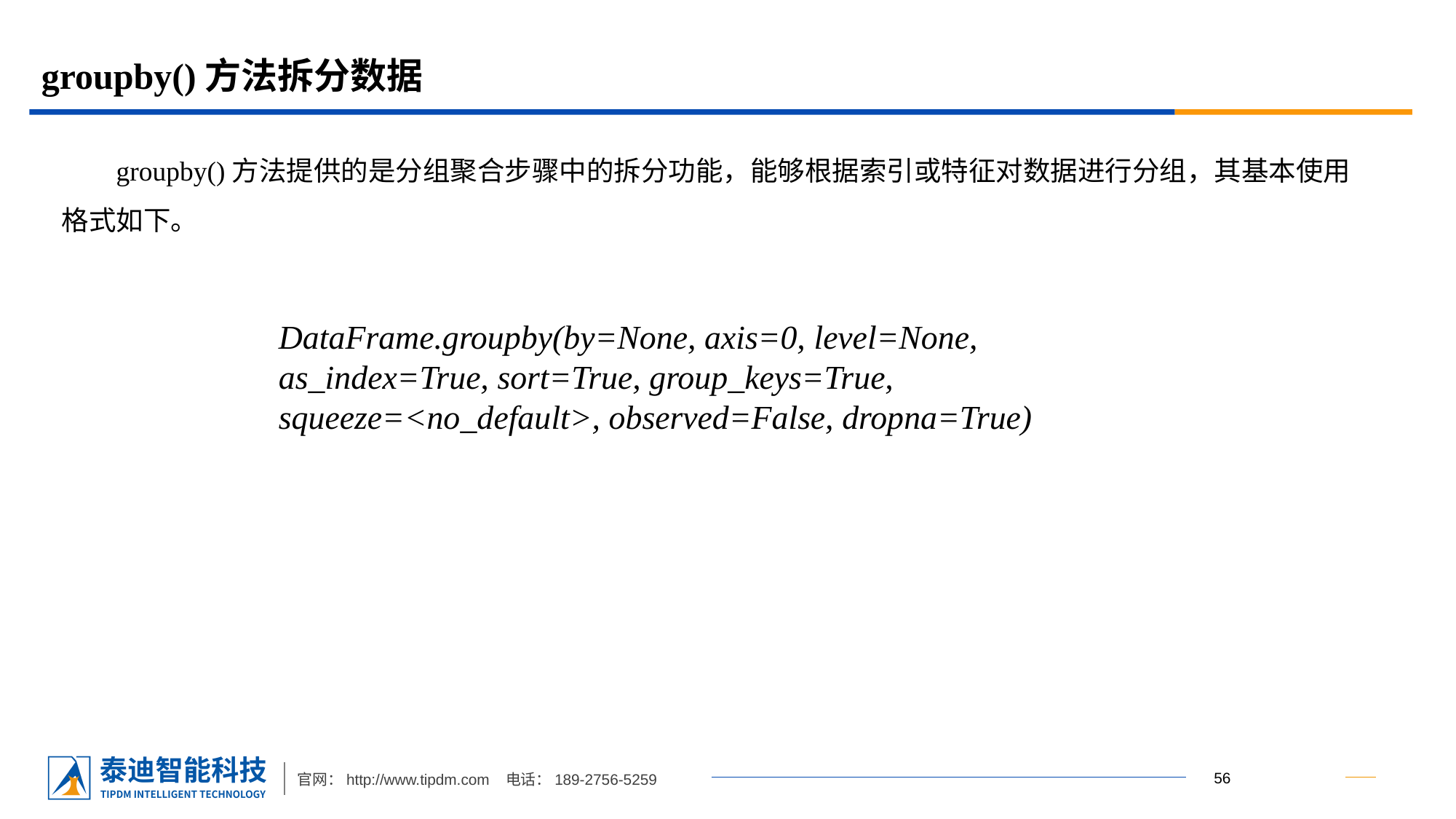

# groupby()方法拆分数据
groupby()方法提供的是分组聚合步骤中的拆分功能，能够根据索引或特征对数据进行分组，其基本使用格式如下。

DataFrame.groupby(by=None, axis=0, level=None, as_index=True, sort=True, group_keys=True, squeeze=<no_default>, observed=False, dropna=True)